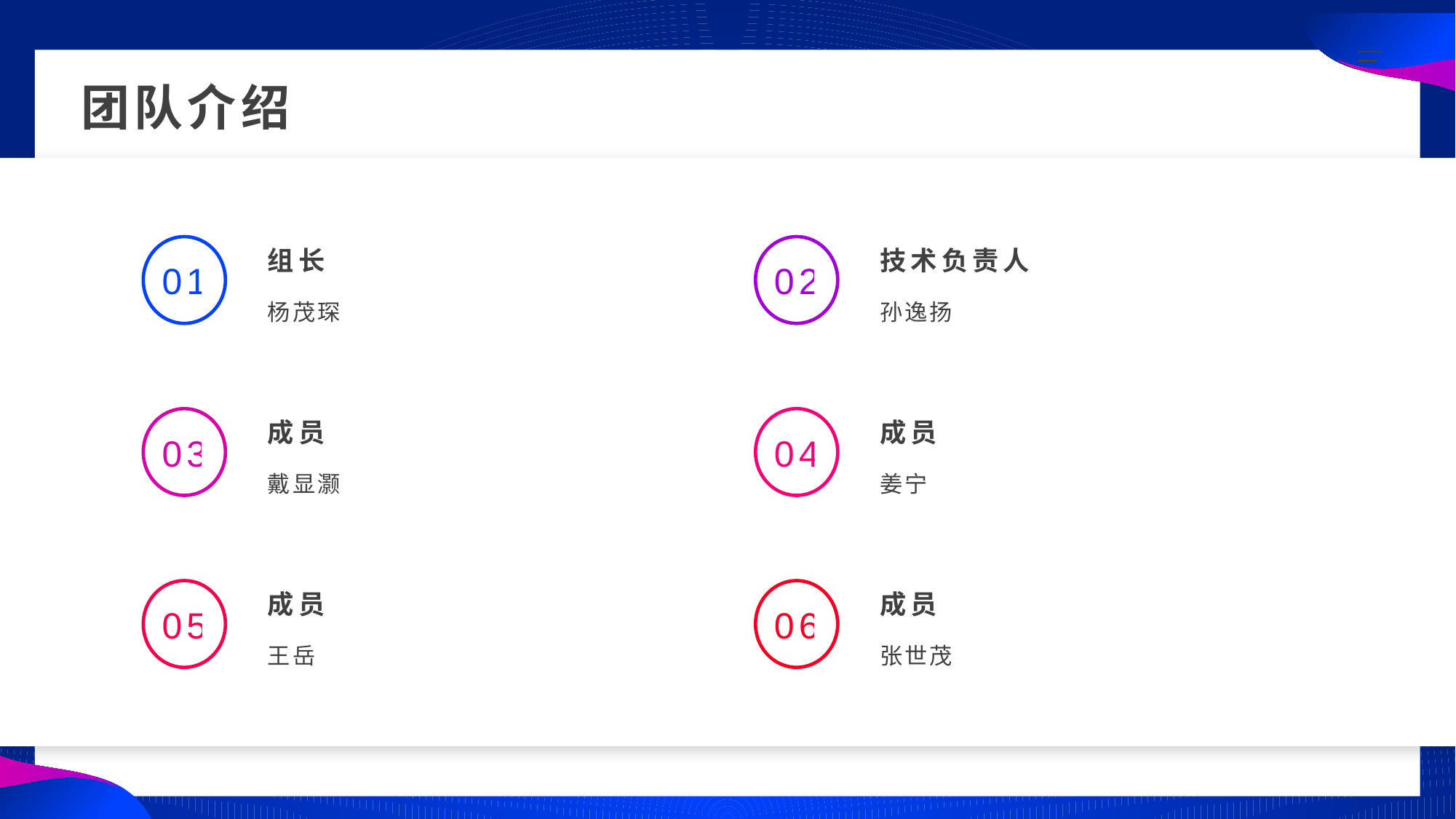

团队介绍

组长
技术负责人

01
02
杨茂琛
孙逸扬
成员
成员

03
04
戴显灏
姜宁
成员
成员

05
06
王岳
张世茂